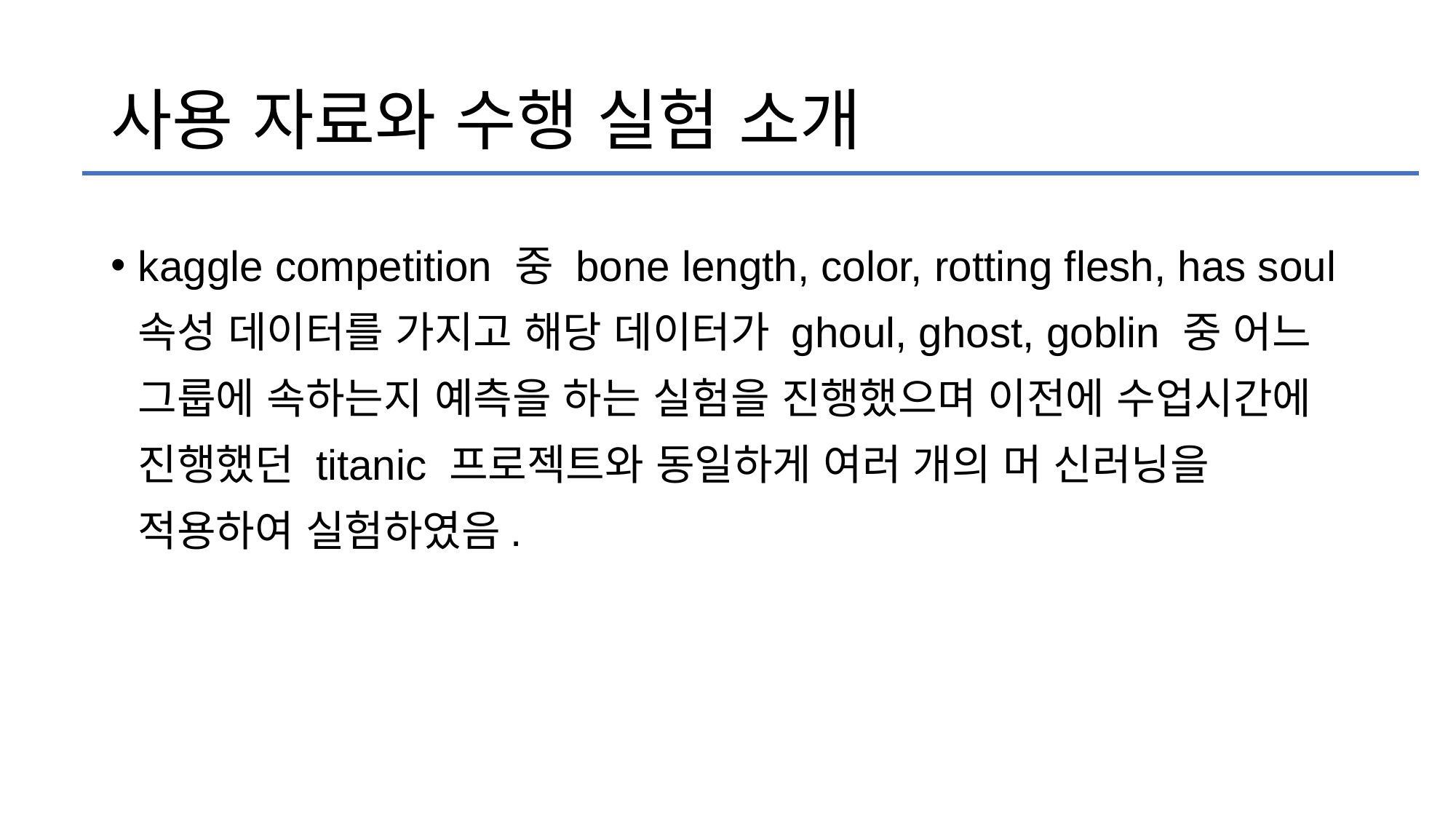

# 사용 자료와 수행 실험 소개
kaggle competition 중 bone length, color, rotting flesh, has soul 속성 데이터를 가지고 해당 데이터가 ghoul, ghost, goblin 중 어느 그룹에 속하는지 예측을 하는 실험을 진행했으며 이전에 수업시간에 진행했던 titanic 프로젝트와 동일하게 여러 개의 머 신러닝을 적용하여 실험하였음.